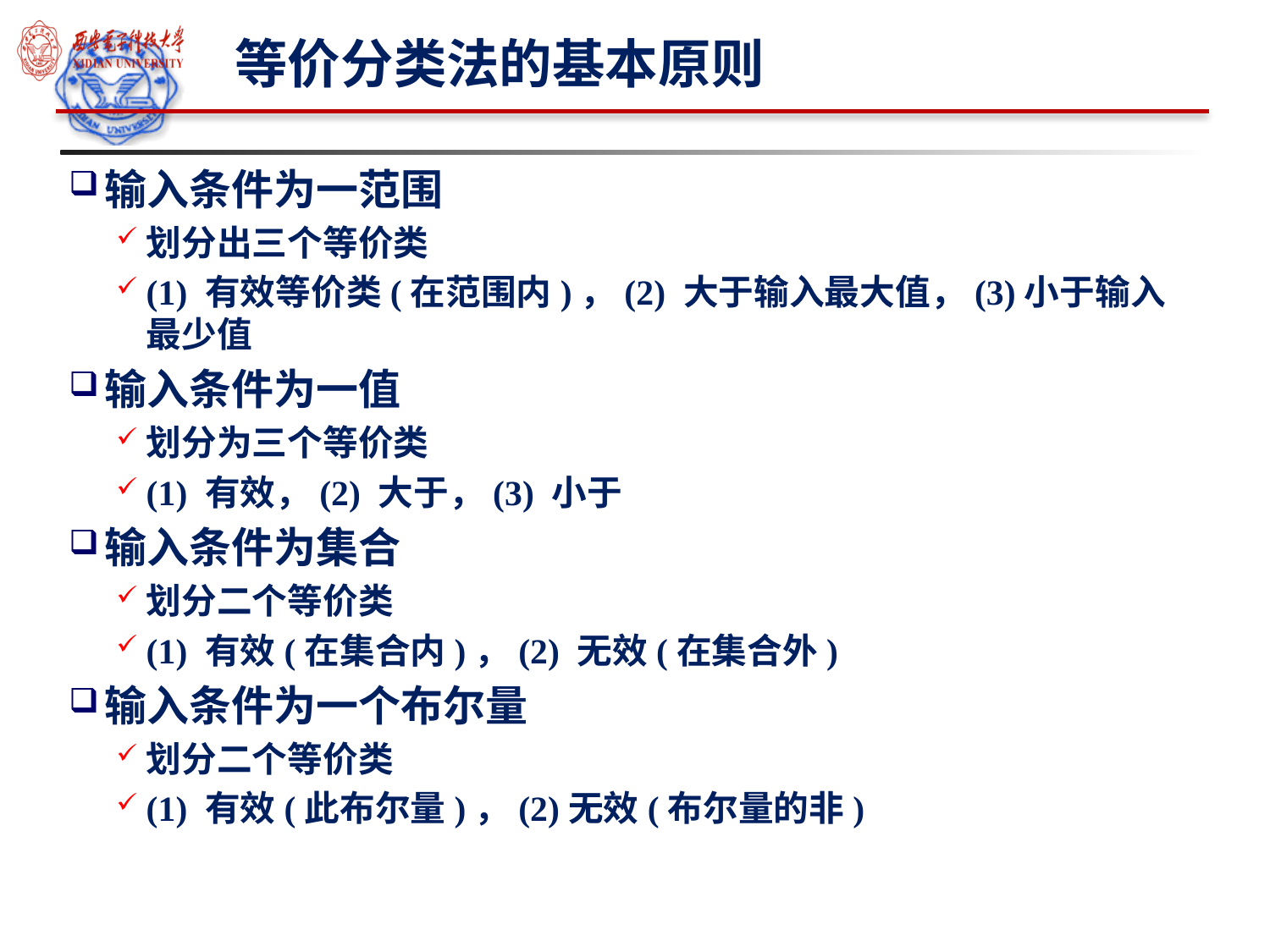

# 等价分类法的基本原则
输入条件为一范围
划分出三个等价类
(1) 有效等价类(在范围内)，(2) 大于输入最大值，(3)小于输入最少值
输入条件为一值
划分为三个等价类
(1) 有效，(2) 大于，(3) 小于
输入条件为集合
划分二个等价类
(1) 有效(在集合内)，(2) 无效(在集合外)
输入条件为一个布尔量
划分二个等价类
(1) 有效(此布尔量)，(2)无效(布尔量的非)